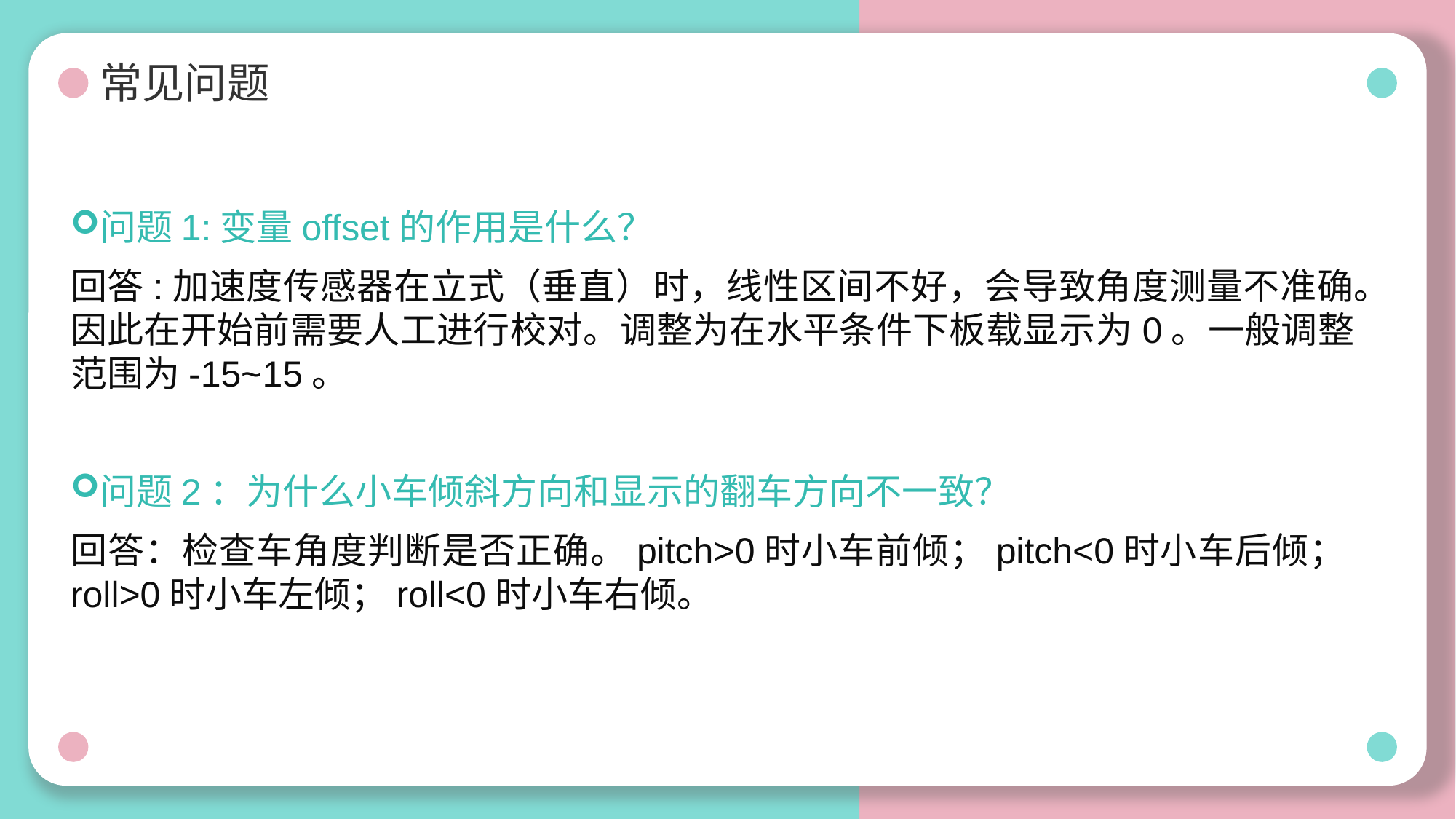

# 常见问题
问题1:变量offset的作用是什么？
回答:加速度传感器在立式（垂直）时，线性区间不好，会导致角度测量不准确。因此在开始前需要人工进行校对。调整为在水平条件下板载显示为0。一般调整范围为-15~15。

问题2：为什么小车倾斜方向和显示的翻车方向不一致？
回答：检查车角度判断是否正确。pitch>0时小车前倾；pitch<0时小车后倾；roll>0时小车左倾；roll<0时小车右倾。